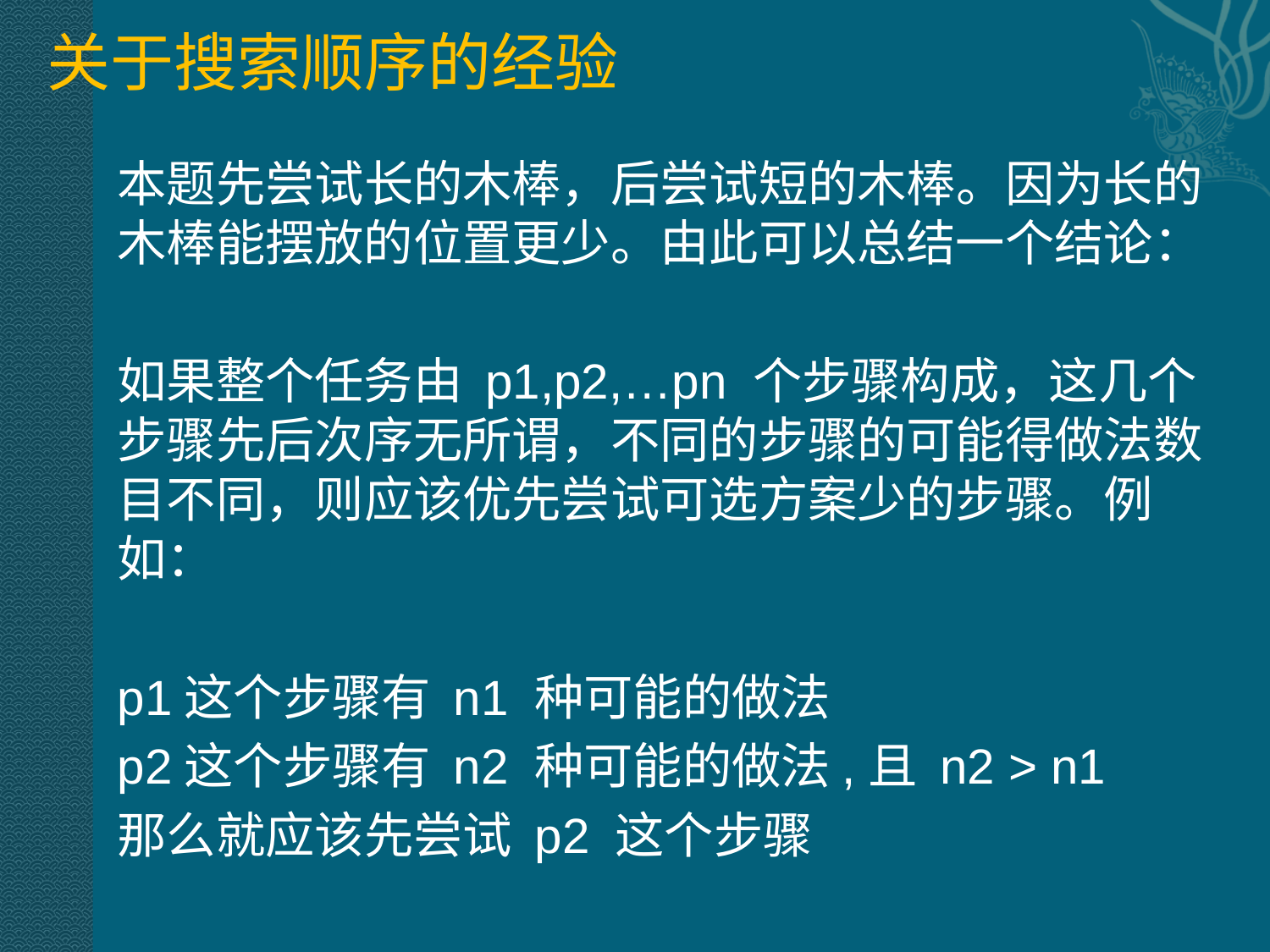

关于搜索顺序的经验
本题先尝试长的木棒，后尝试短的木棒。因为长的木棒能摆放的位置更少。由此可以总结一个结论：

如果整个任务由 p1,p2,…pn 个步骤构成，这几个步骤先后次序无所谓，不同的步骤的可能得做法数目不同，则应该优先尝试可选方案少的步骤。例如：

p1这个步骤有 n1 种可能的做法
p2这个步骤有 n2 种可能的做法,且 n2 > n1
那么就应该先尝试 p2 这个步骤